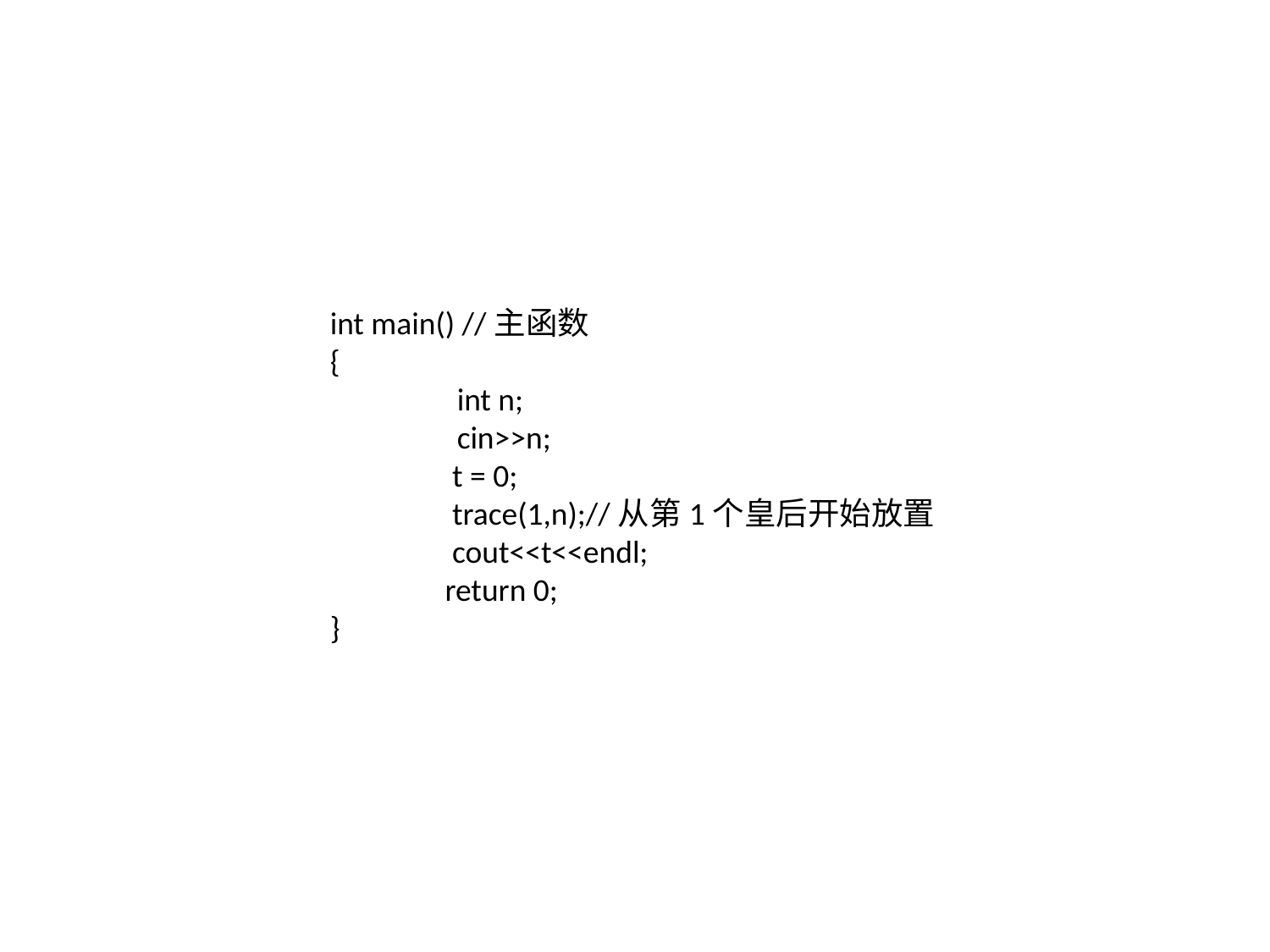

int main() //主函数
{
	int n;
	cin>>n;
                 t = 0;
                 trace(1,n);//从第1个皇后开始放置
                 cout<<t<<endl;
                return 0;
}